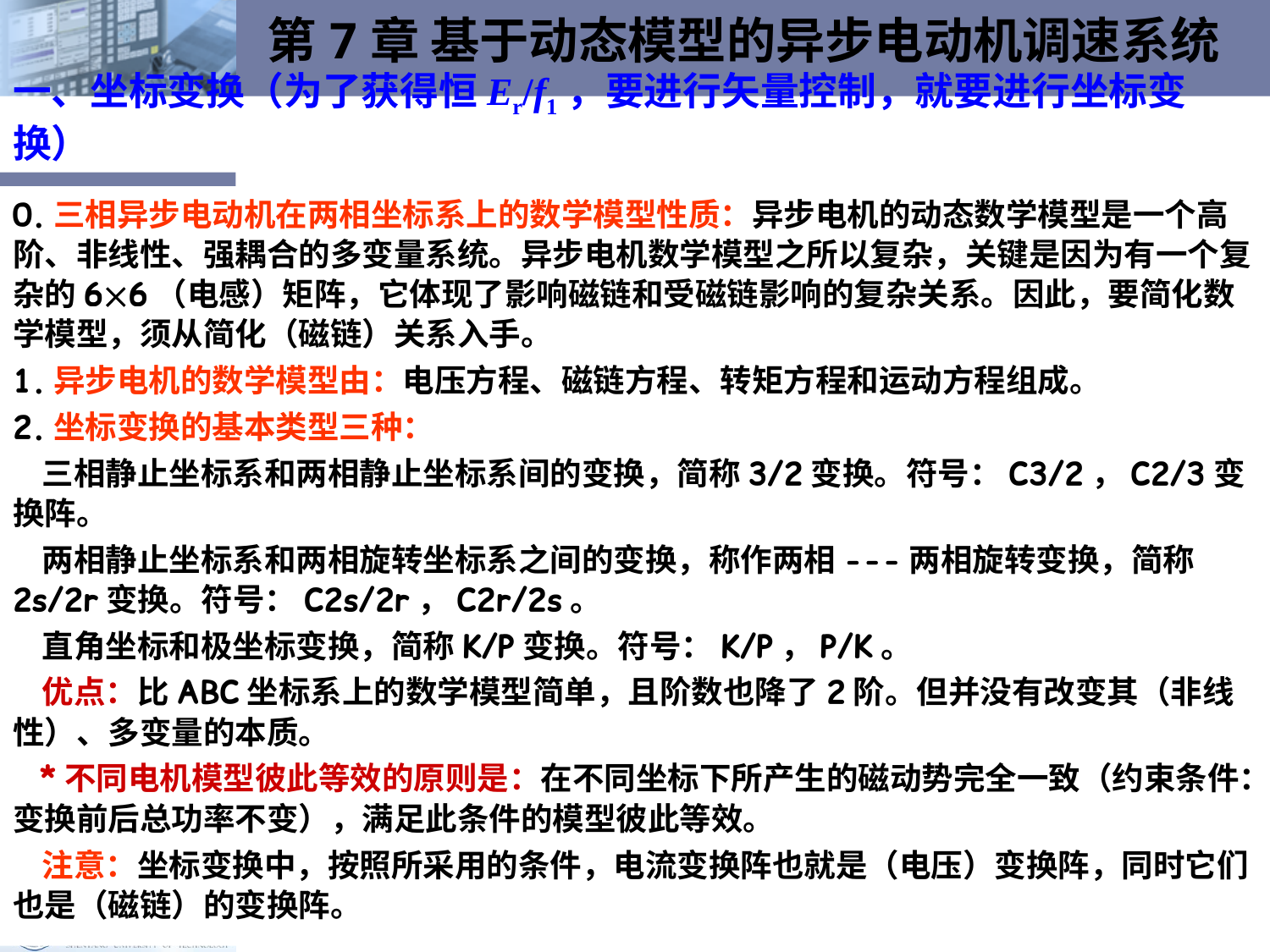

第7章 基于动态模型的异步电动机调速系统
# 一、坐标变换（为了获得恒Er/f1，要进行矢量控制，就要进行坐标变换）
0.三相异步电动机在两相坐标系上的数学模型性质：异步电机的动态数学模型是一个高阶、非线性、强耦合的多变量系统。异步电机数学模型之所以复杂，关键是因为有一个复杂的6×6（电感）矩阵，它体现了影响磁链和受磁链影响的复杂关系。因此，要简化数学模型，须从简化（磁链）关系入手。
1.异步电机的数学模型由：电压方程、磁链方程、转矩方程和运动方程组成。
2.坐标变换的基本类型三种：
   三相静止坐标系和两相静止坐标系间的变换，简称3/2变换。符号：C3/2，C2/3变换阵。
   两相静止坐标系和两相旋转坐标系之间的变换，称作两相---两相旋转变换，简称2s/2r变换。符号：C2s/2r，C2r/2s。
   直角坐标和极坐标变换，简称K/P变换。符号：K/P，P/K。
   优点：比ABC坐标系上的数学模型简单，且阶数也降了2阶。但并没有改变其（非线性）、多变量的本质。
  *不同电机模型彼此等效的原则是：在不同坐标下所产生的磁动势完全一致（约束条件：变换前后总功率不变），满足此条件的模型彼此等效。
   注意：坐标变换中，按照所采用的条件，电流变换阵也就是（电压）变换阵，同时它们也是（磁链）的变换阵。